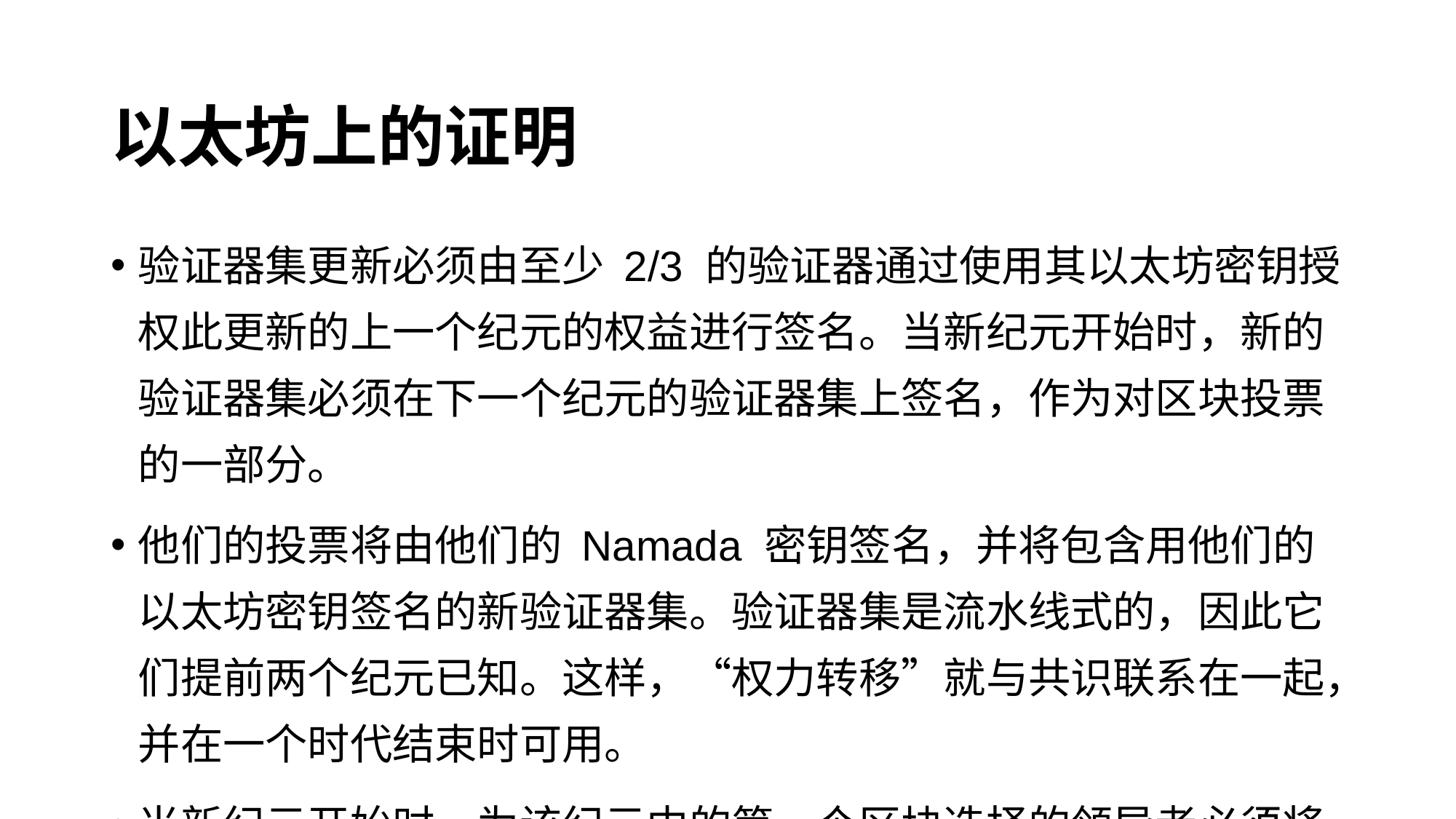

# 以太坊上的证明
验证器集更新必须由至少 2/3 的验证器通过使用其以太坊密钥授权此更新的上一个纪元的权益进行签名。当新纪元开始时，新的验证器集必须在下一个纪元的验证器集上签名，作为对区块投票的一部分。
他们的投票将由他们的 Namada 密钥签名，并将包含用他们的以太坊密钥签名的新验证器集。验证器集是流水线式的，因此它们提前两个纪元已知。这样，“权力转移”就与共识联系在一起，并在一个时代结束时可用。
当新纪元开始时，为该纪元中的第一个区块选择的领导者必须将验证器集更新作为交易发送到以太坊，以太坊将发出一个事件。一旦该事件在 Namada 上得到确认，该验证者将获得通货膨胀奖励以补偿他们。
如果领导者未能成功提交验证器集更新，则没有任何机制可以对其进行惩罚。由于签名的更新在链上公开可用，因此任何人都可以在必要时将更新发送到以太坊合约。因此，这种设计不会暴露攻击向量，并且经济奖励应该足以激励所选领导者转发验证器集更新。